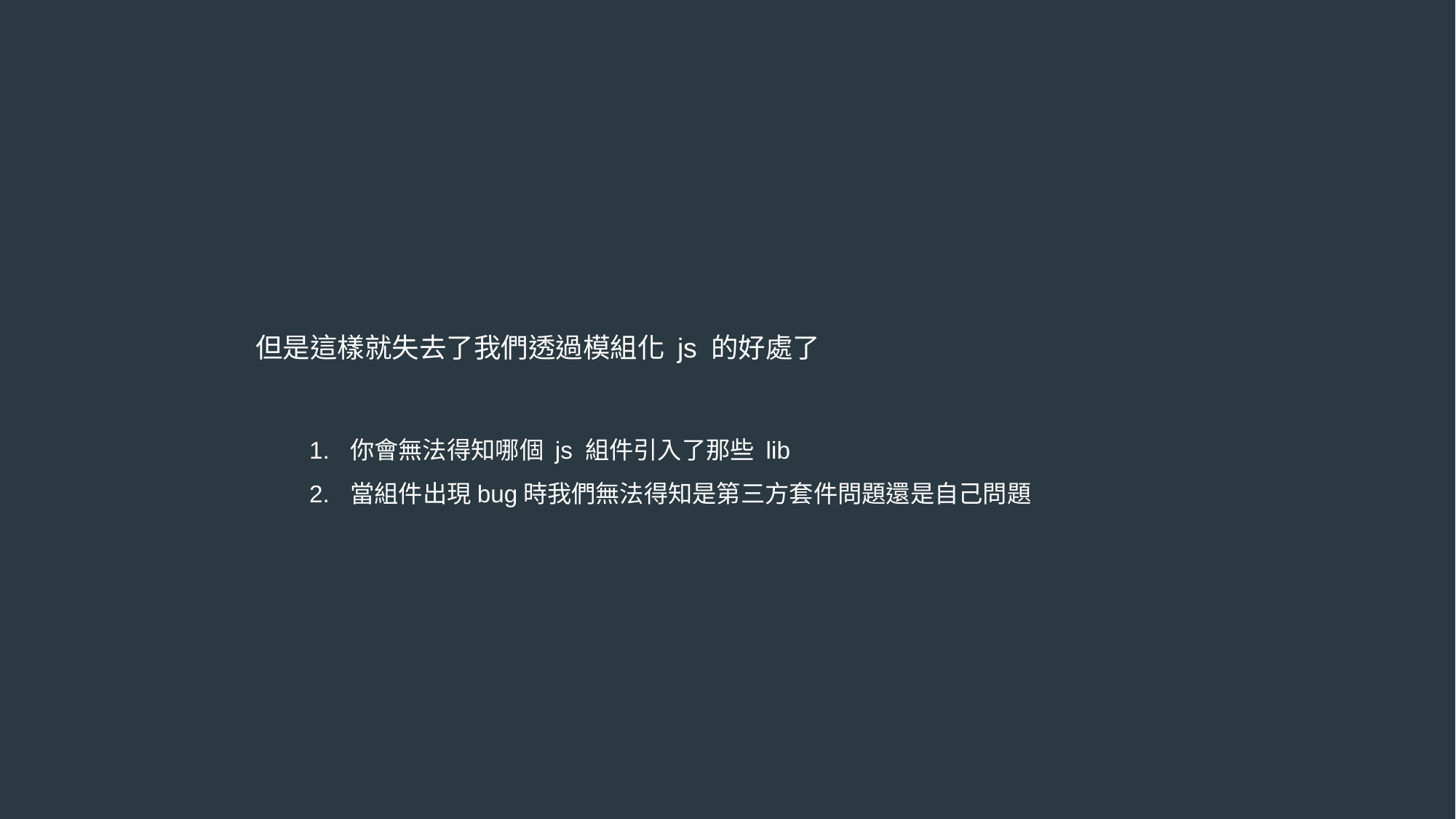

但是這樣就失去了我們透過模組化 js 的好處了
你會無法得知哪個 js 組件引入了那些 lib
當組件出現bug時我們無法得知是第三方套件問題還是自己問題